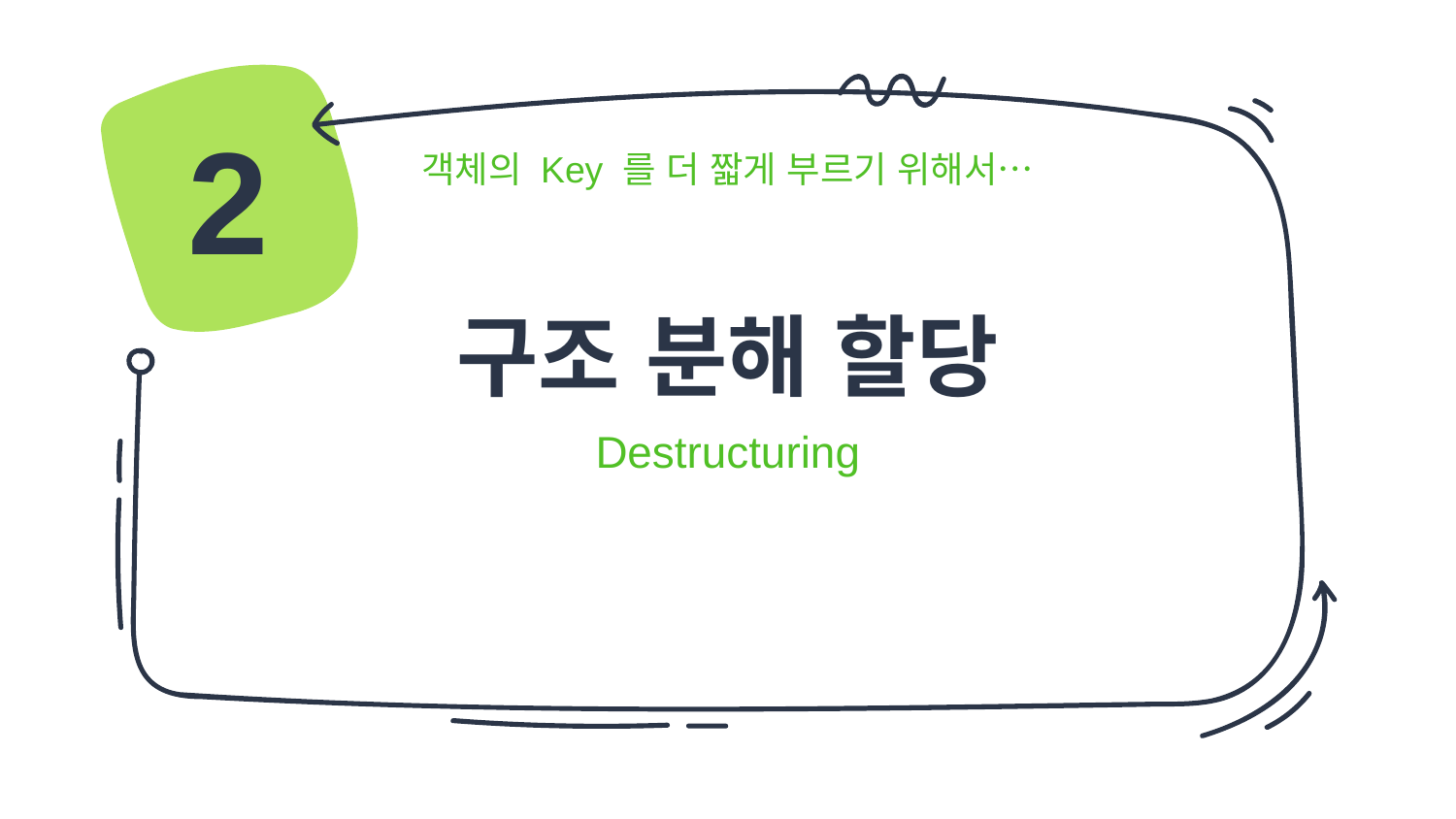

2
객체의 Key 를 더 짧게 부르기 위해서…
# 구조 분해 할당
Destructuring